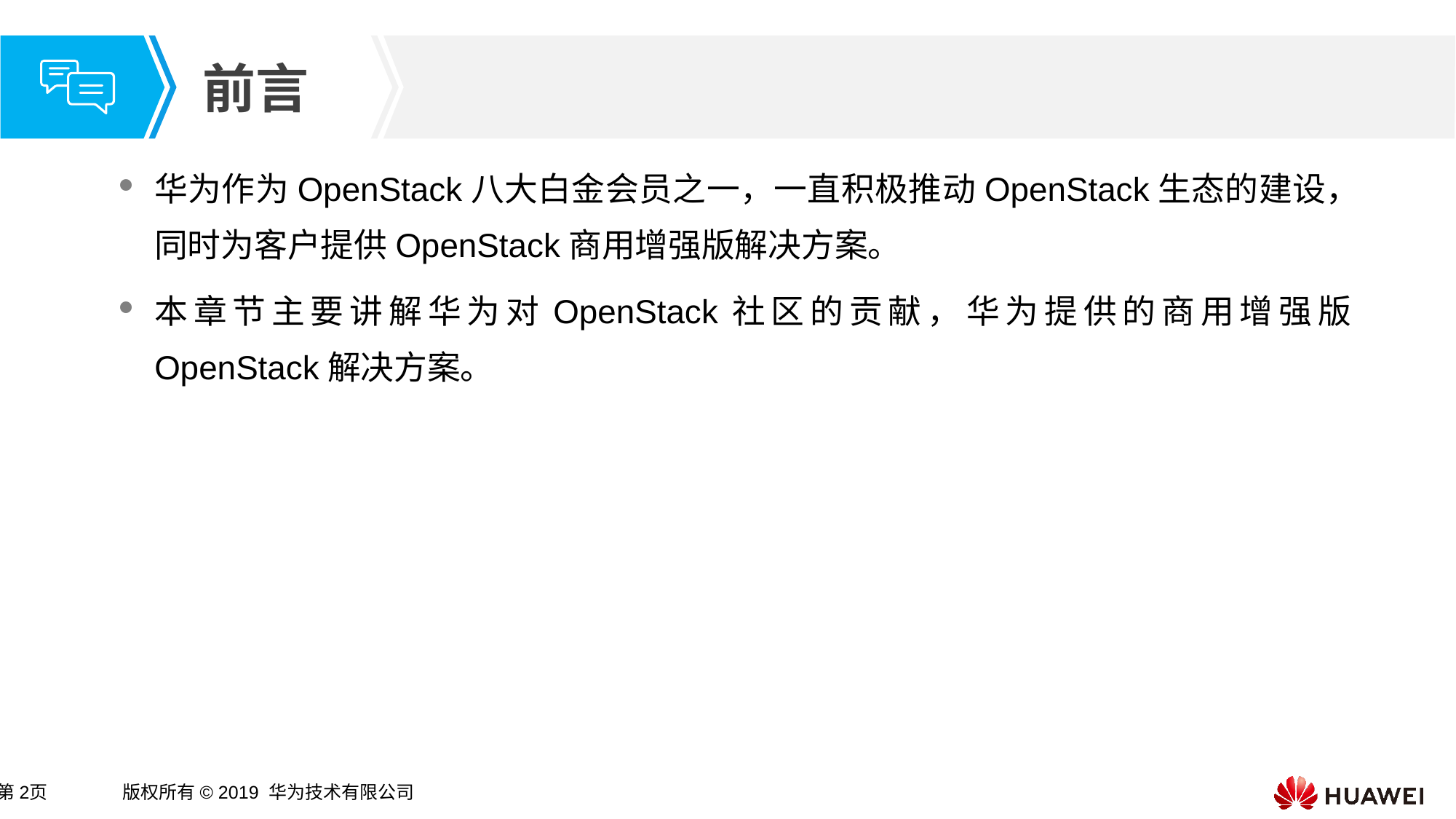

华为作为OpenStack八大白金会员之一，一直积极推动OpenStack生态的建设，同时为客户提供OpenStack商用增强版解决方案。
本章节主要讲解华为对OpenStack社区的贡献，华为提供的商用增强版OpenStack解决方案。